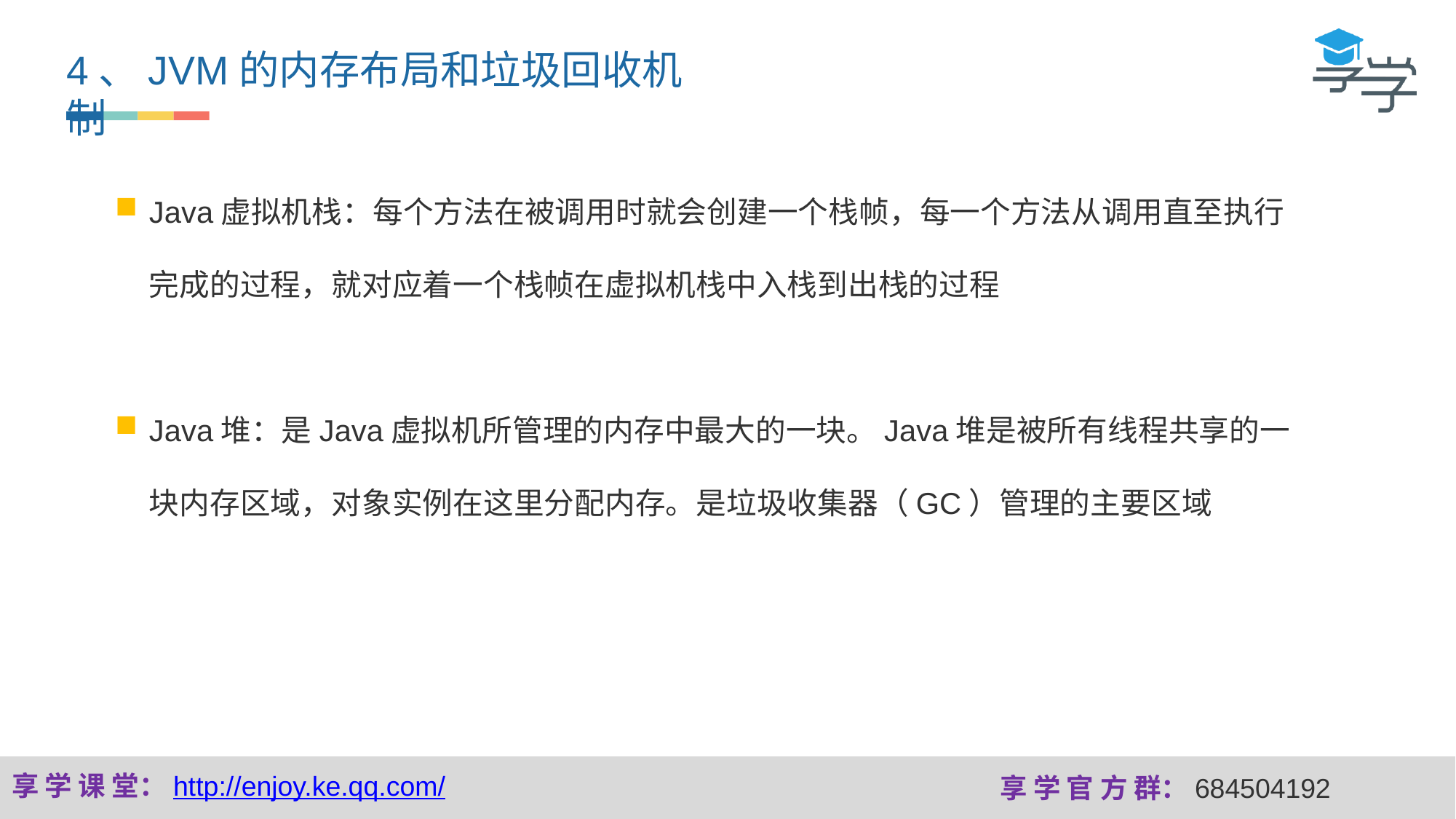

4、JVM的内存布局和垃圾回收机制

Java虚拟机栈：每个方法在被调用时就会创建一个栈帧，每一个方法从调用直至执行完成的过程，就对应着一个栈帧在虚拟机栈中入栈到出栈的过程

Java堆：是Java虚拟机所管理的内存中最大的一块。Java堆是被所有线程共享的一块内存区域，对象实例在这里分配内存。是垃圾收集器（GC）管理的主要区域